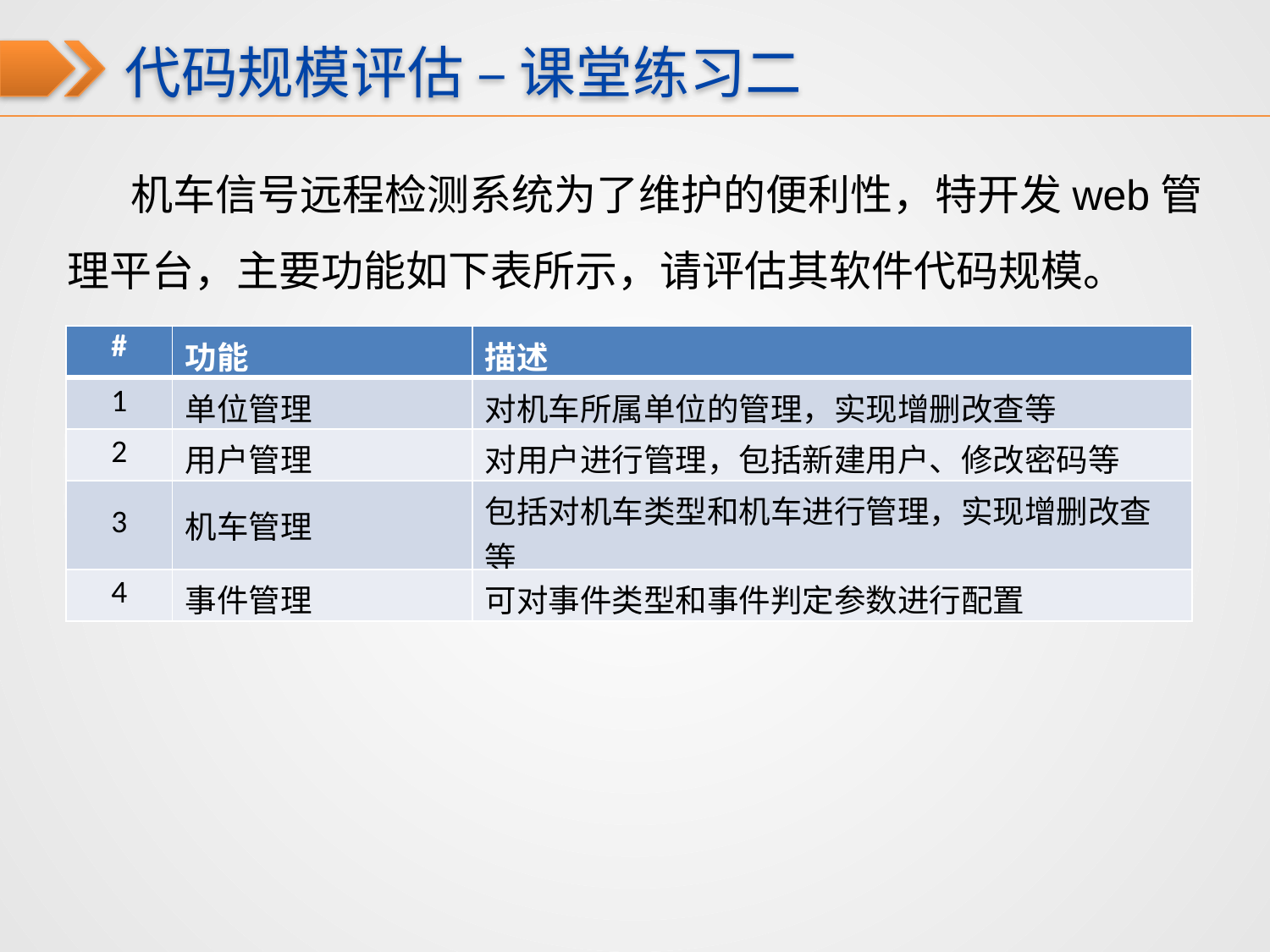

代码规模评估 – 课堂练习二

机车信号远程检测系统为了维护的便利性，特开发web管理平台，主要功能如下表所示，请评估其软件代码规模。
| # | 功能 | 描述 |
| --- | --- | --- |
| 1 | 单位管理 | 对机车所属单位的管理，实现增删改查等 |
| 2 | 用户管理 | 对用户进行管理，包括新建用户、修改密码等 |
| 3 | 机车管理 | 包括对机车类型和机车进行管理，实现增删改查等 |
| 4 | 事件管理 | 可对事件类型和事件判定参数进行配置 |